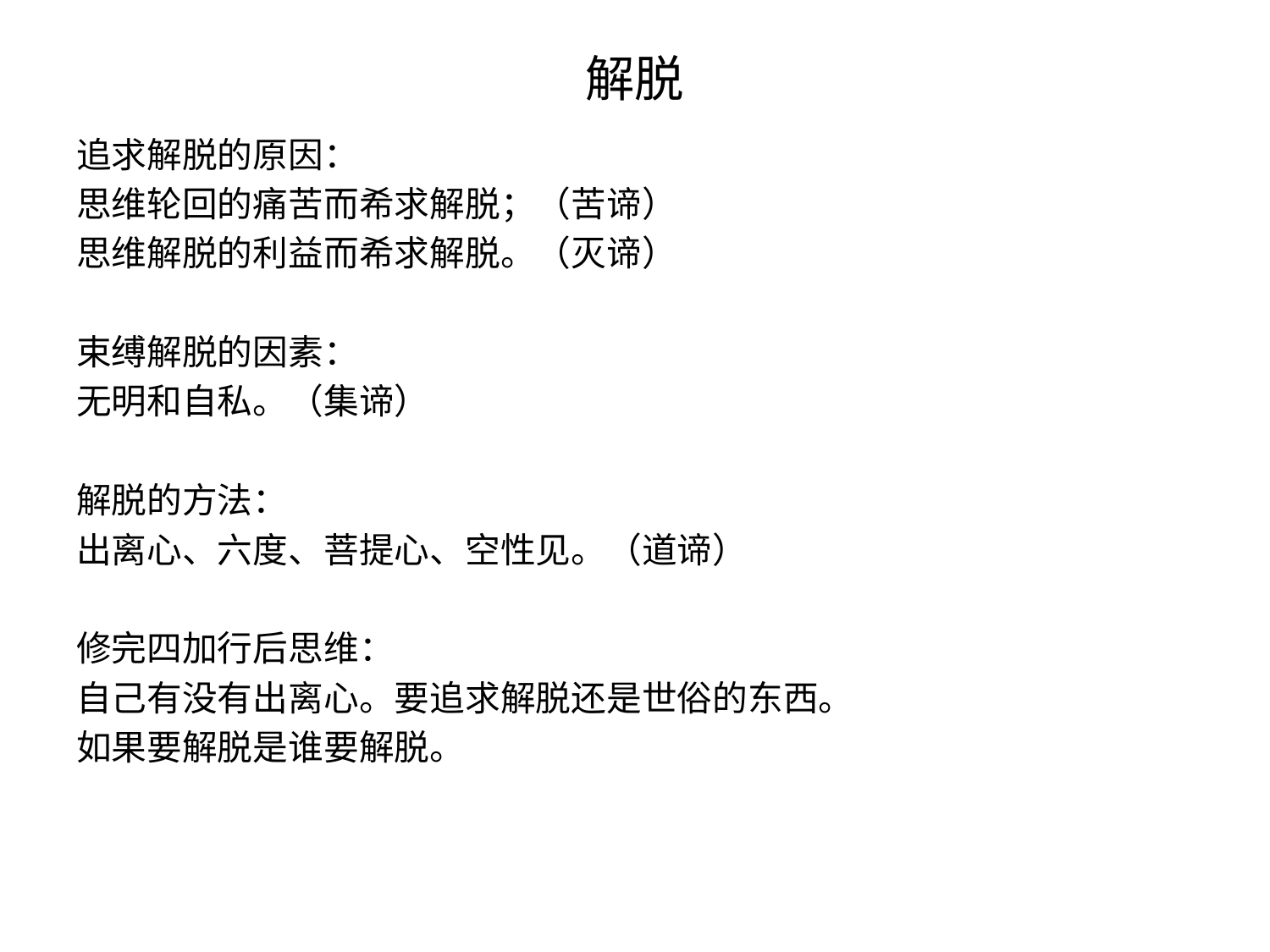

# 解脱
追求解脱的原因：
思维轮回的痛苦而希求解脱；（苦谛）
思维解脱的利益而希求解脱。（灭谛）

束缚解脱的因素：
无明和自私。（集谛）

解脱的方法：
出离心、六度、菩提心、空性见。（道谛）

修完四加行后思维：
自己有没有出离心。要追求解脱还是世俗的东西。
如果要解脱是谁要解脱。